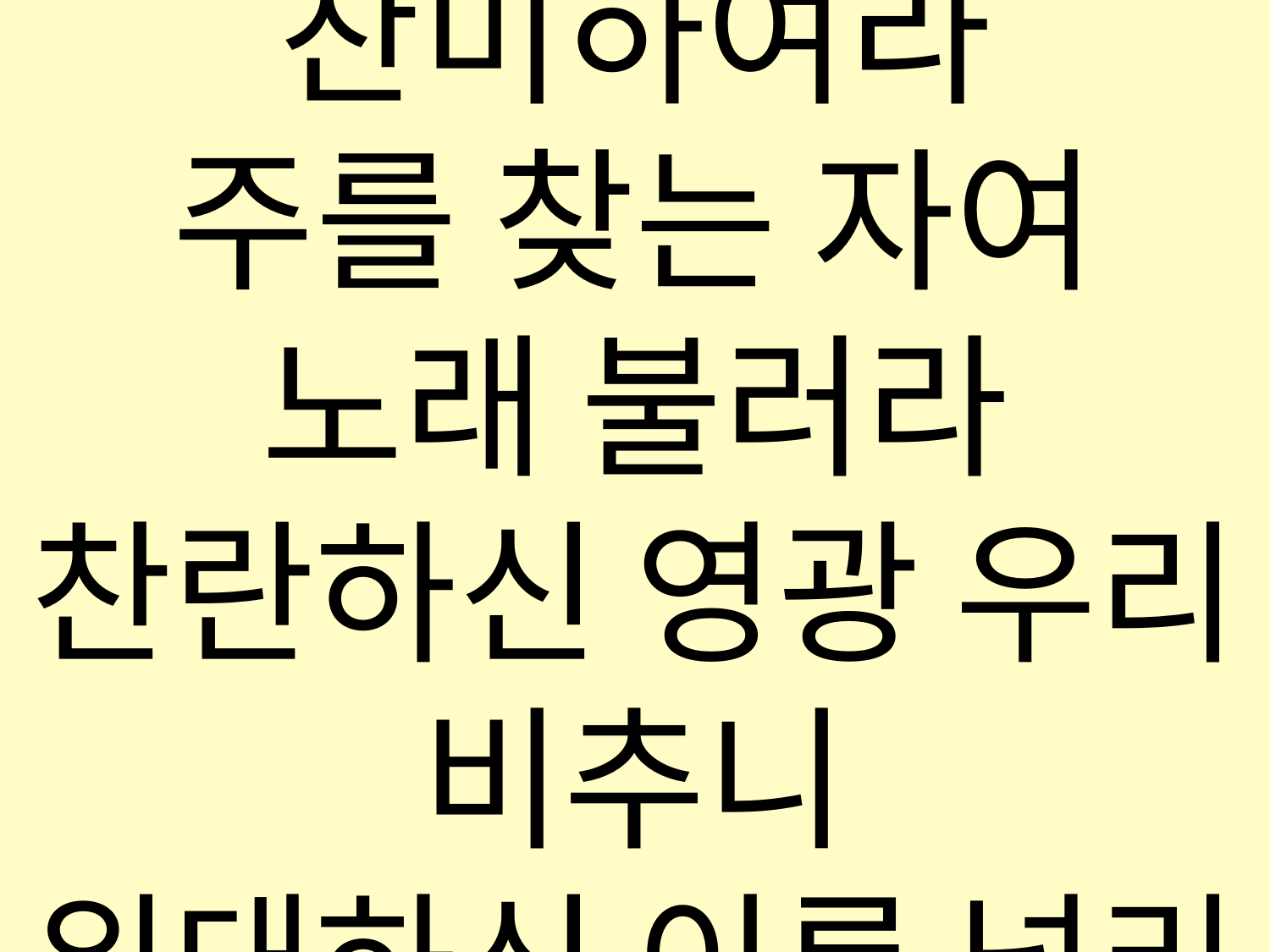

3.온세상아 주를 찬미하여라
주를 찾는 자여 노래 불러라
찬란하신 영광 우리 비추니
위대하신 이름 널리 기리라